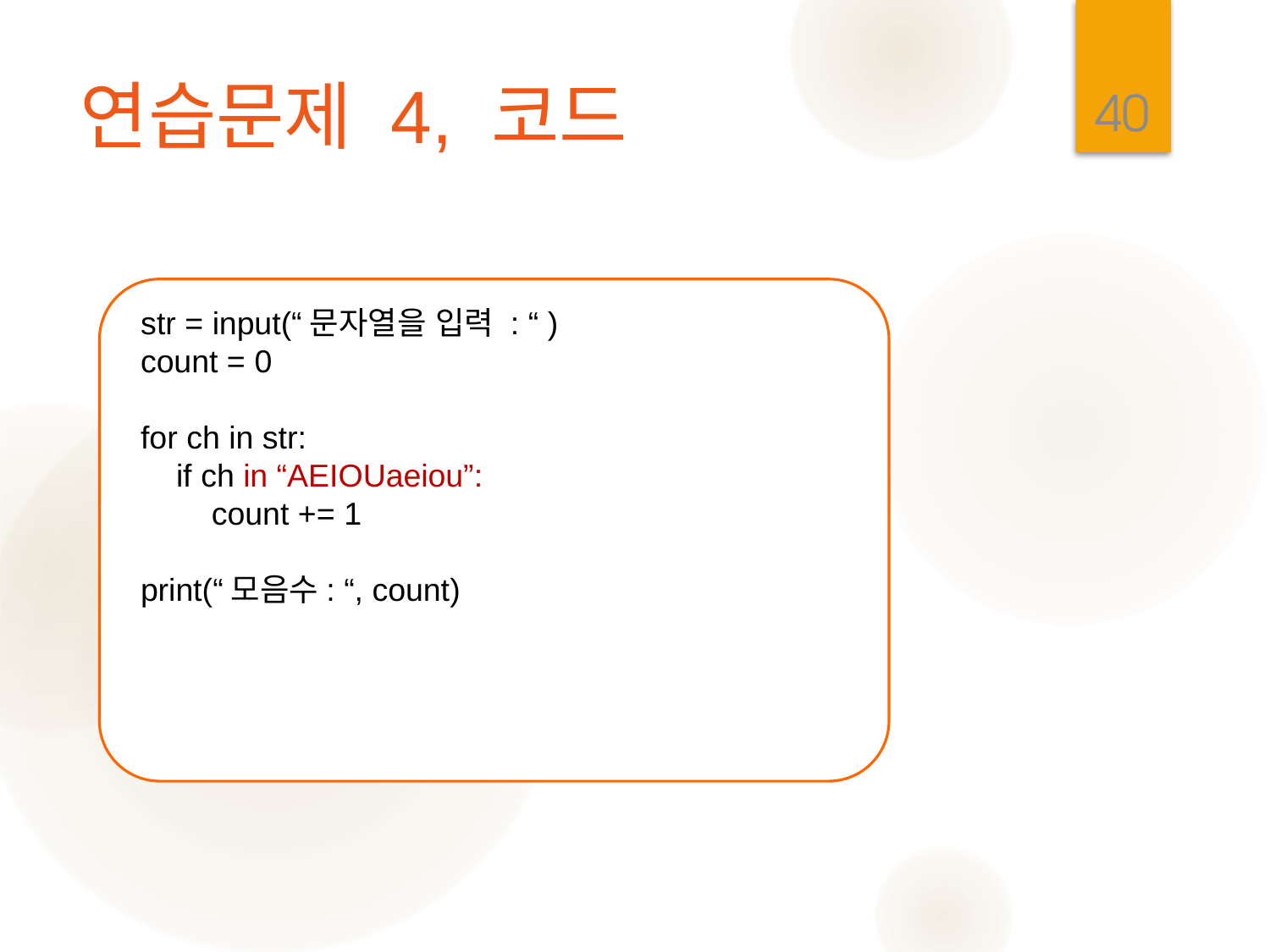

40
# 연습문제 4, 코드

str = input(“문자열을 입력 : “ )
count = 0
for ch in str:
    if ch in “AEIOUaeiou”:
        count += 1
print(“모음수: “, count)